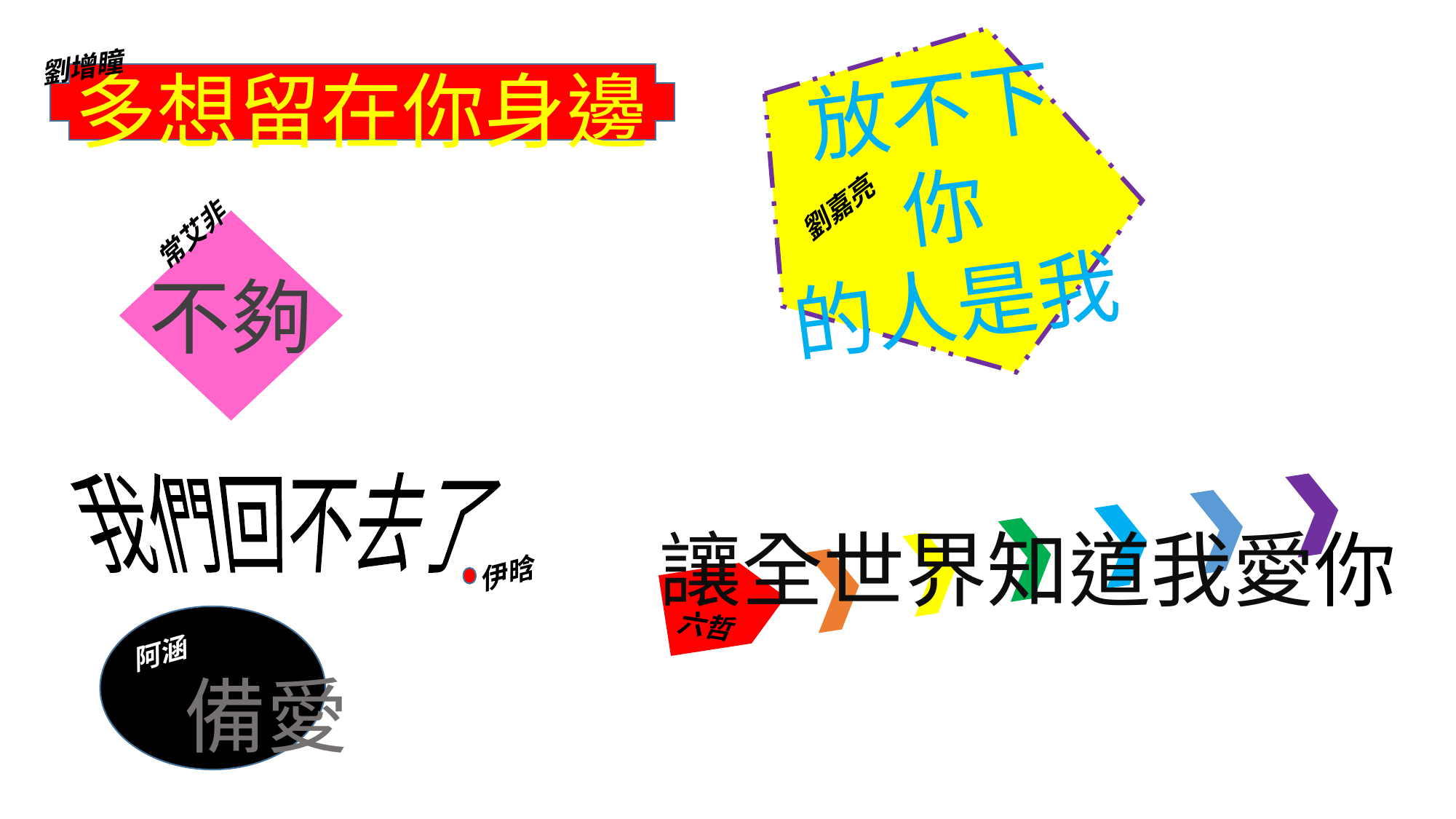

劉增瞳
放不下
你
的人是我
多想留在你身邊

劉嘉亮

常艾非
不夠
我們回不去了
讓全世界知道我愛你

伊晗

六哲

阿涵
備愛